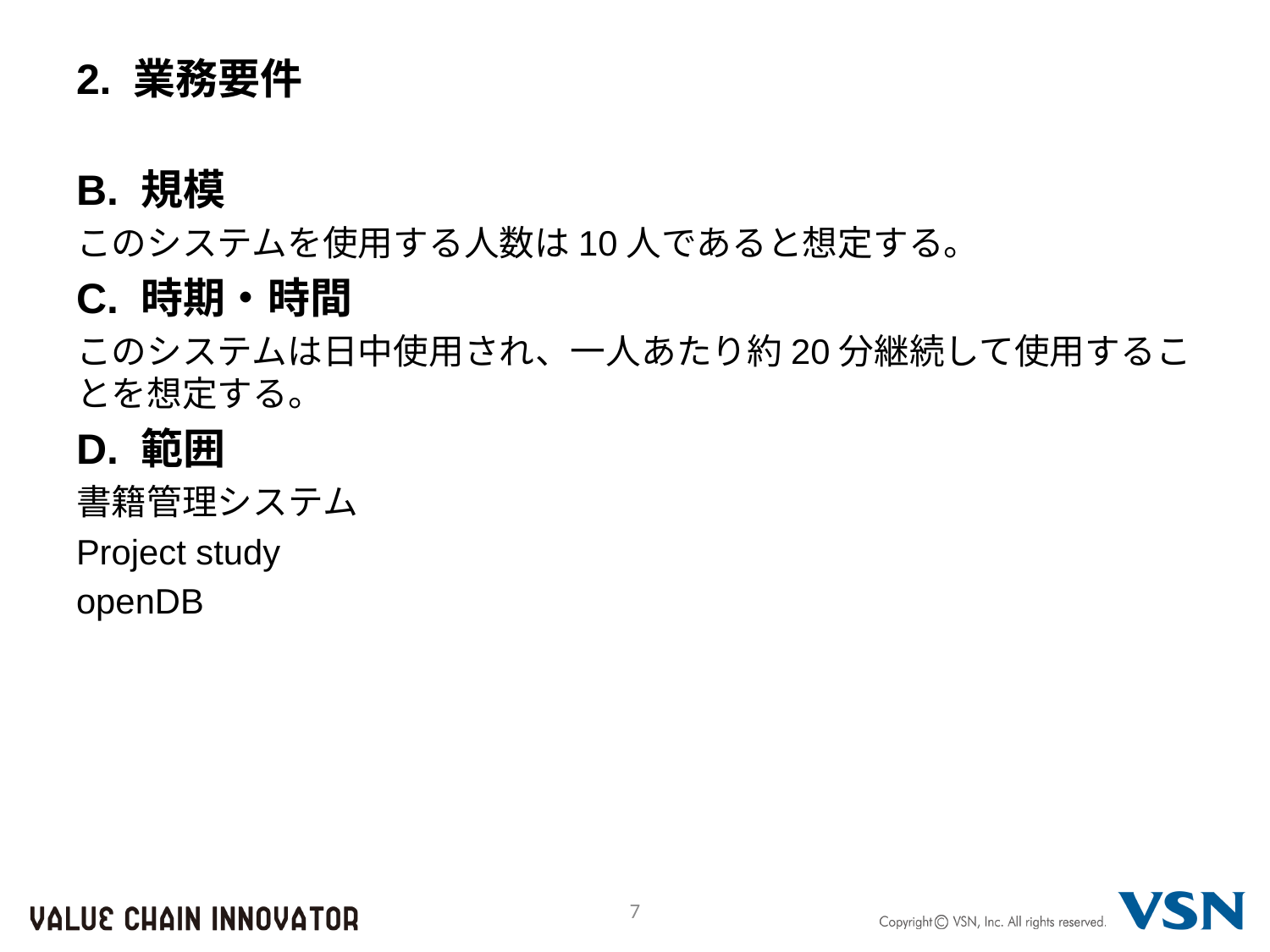

# 2. 業務要件
B. 規模
このシステムを使用する人数は10人であると想定する。
C. 時期・時間
このシステムは日中使用され、一人あたり約20分継続して使用することを想定する。
D. 範囲
書籍管理システム
Project study
openDB
7